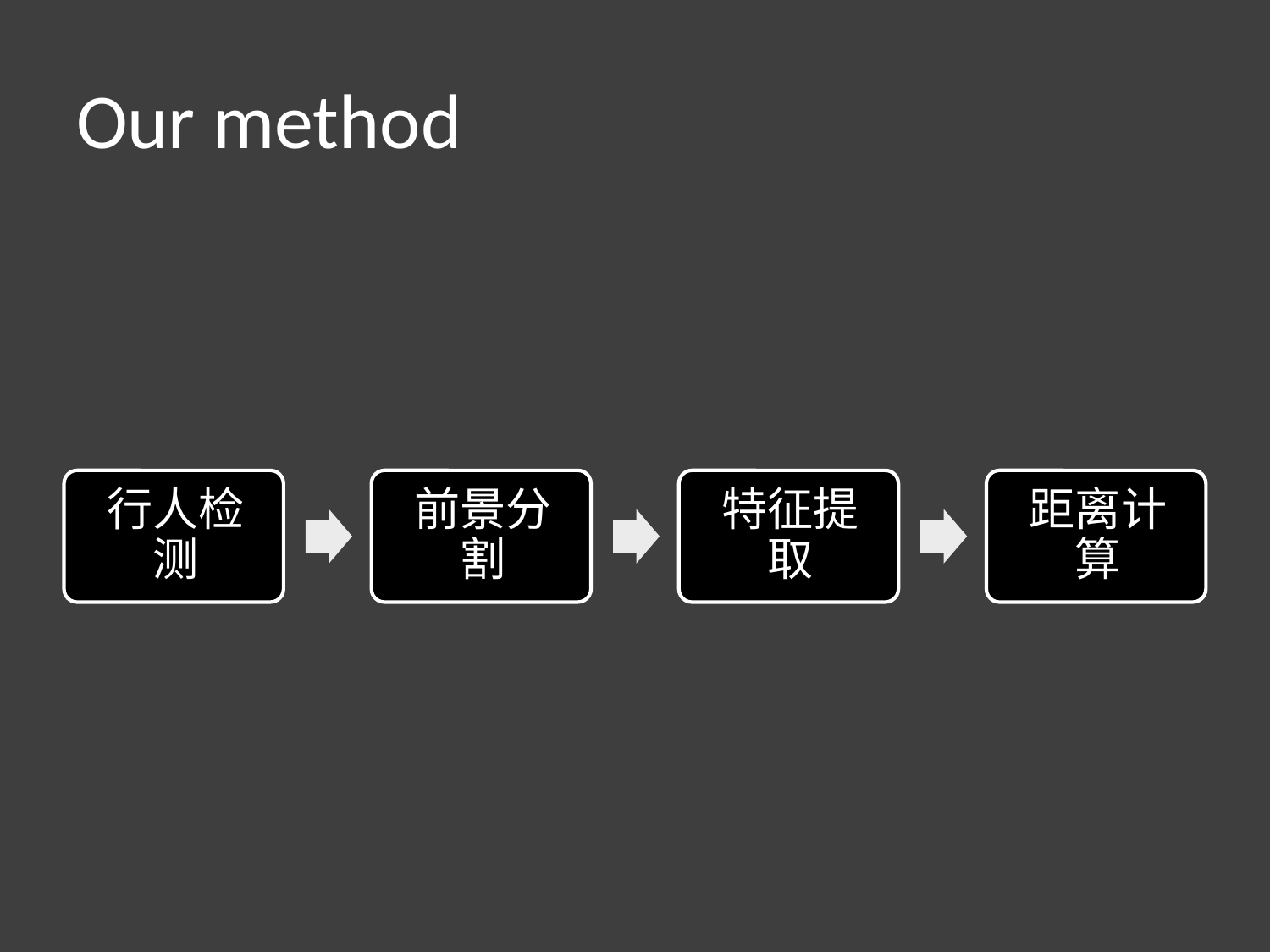

# Our method
行人检测

前景分割

特征提取

距离计算